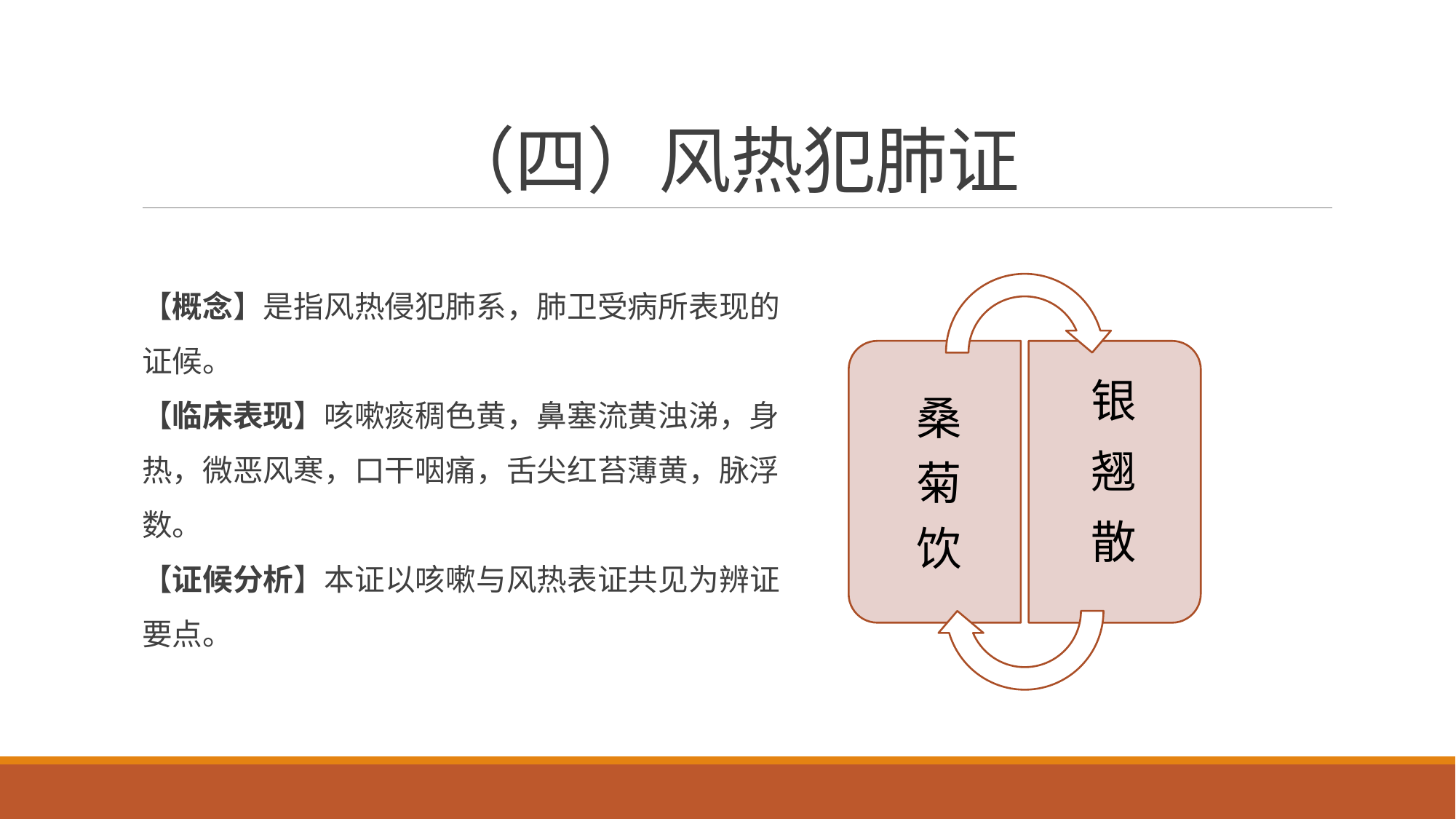

# （四）风热犯肺证
【概念】是指风热侵犯肺系，肺卫受病所表现的证候。
【临床表现】咳嗽痰稠色黄，鼻塞流黄浊涕，身热，微恶风寒，口干咽痛，舌尖红苔薄黄，脉浮数。
【证候分析】本证以咳嗽与风热表证共见为辨证要点。
桑
菊
饮
银
翘
散